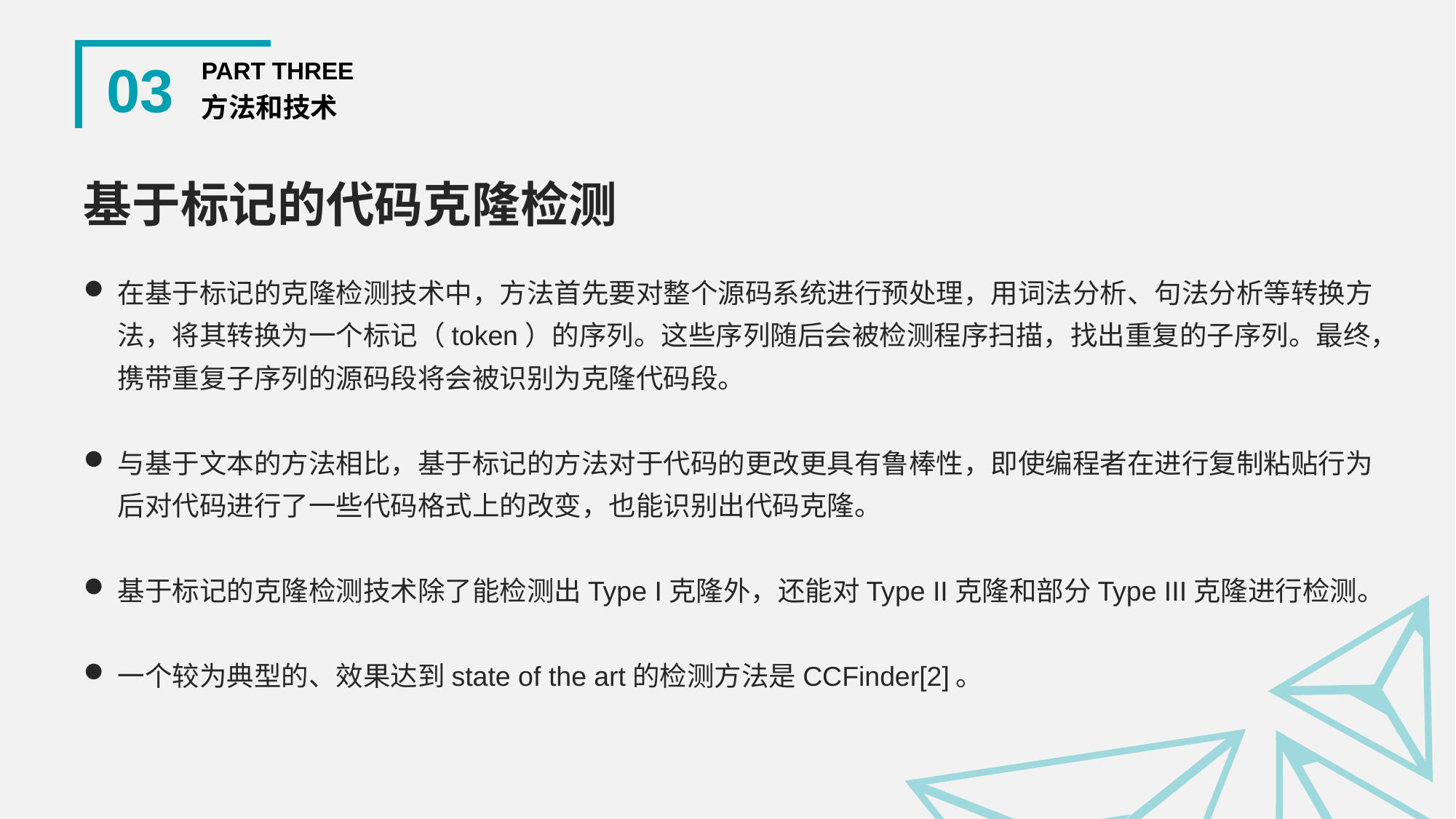

03
PART THREE
方法和技术
基于标记的代码克隆检测
在基于标记的克隆检测技术中，方法首先要对整个源码系统进行预处理，用词法分析、句法分析等转换方法，将其转换为一个标记（token）的序列。这些序列随后会被检测程序扫描，找出重复的子序列。最终，携带重复子序列的源码段将会被识别为克隆代码段。

与基于文本的方法相比，基于标记的方法对于代码的更改更具有鲁棒性，即使编程者在进行复制粘贴行为后对代码进行了一些代码格式上的改变，也能识别出代码克隆。

基于标记的克隆检测技术除了能检测出Type I克隆外，还能对Type II克隆和部分Type III克隆进行检测。

一个较为典型的、效果达到state of the art的检测方法是CCFinder[2]。